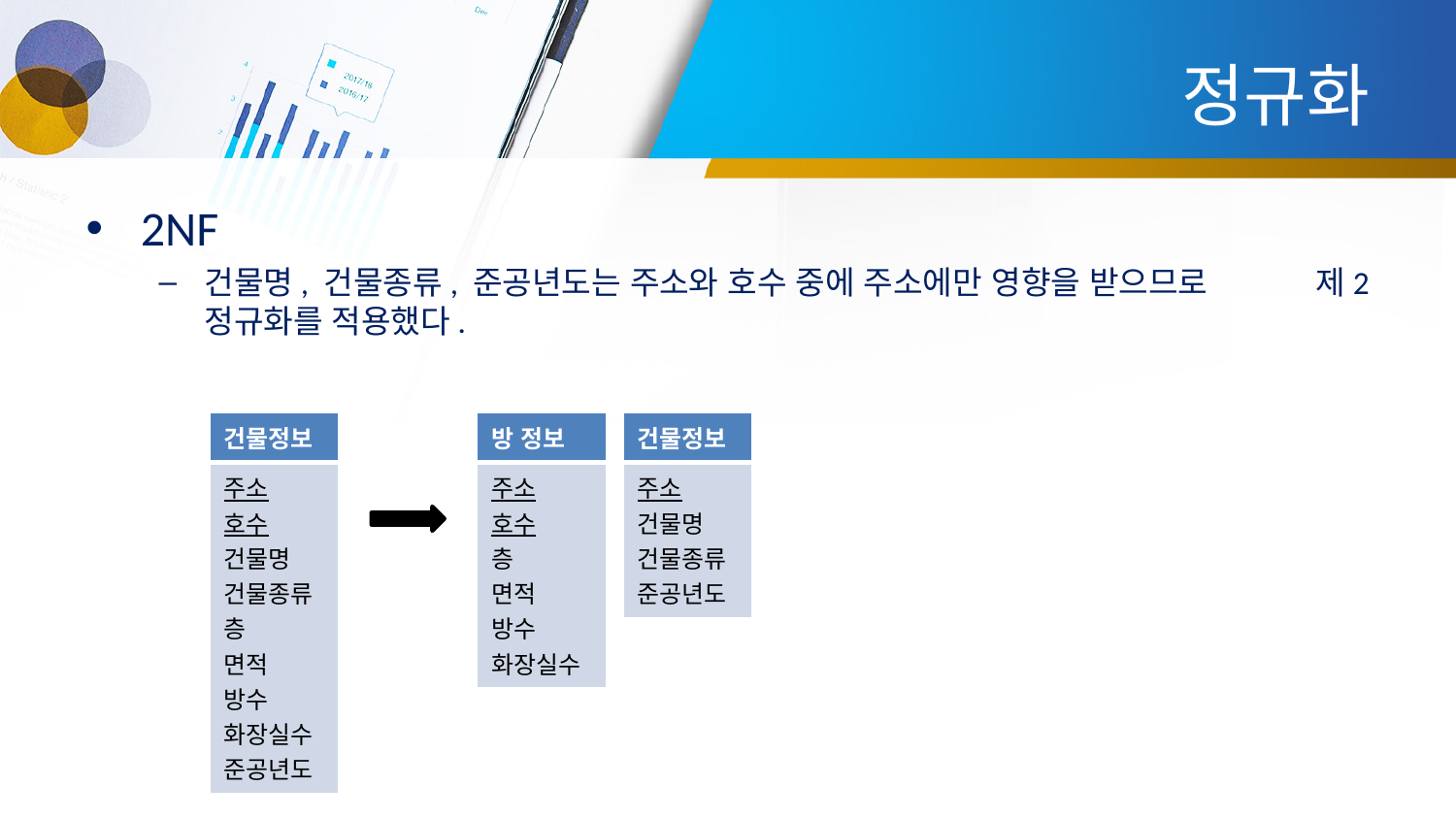

# 정규화
2NF
건물명, 건물종류, 준공년도는 주소와 호수 중에 주소에만 영향을 받으므로            제2 정규화를 적용했다.
| 건물정보 |
| --- |
| 주소 호수 건물명 건물종류 층 면적 방수 화장실수 준공년도 |
| 방 정보 |
| --- |
| 주소 호수 층 면적 방수 화장실수 |
| 건물정보 |
| --- |
| 주소 건물명 건물종류준공년도 |